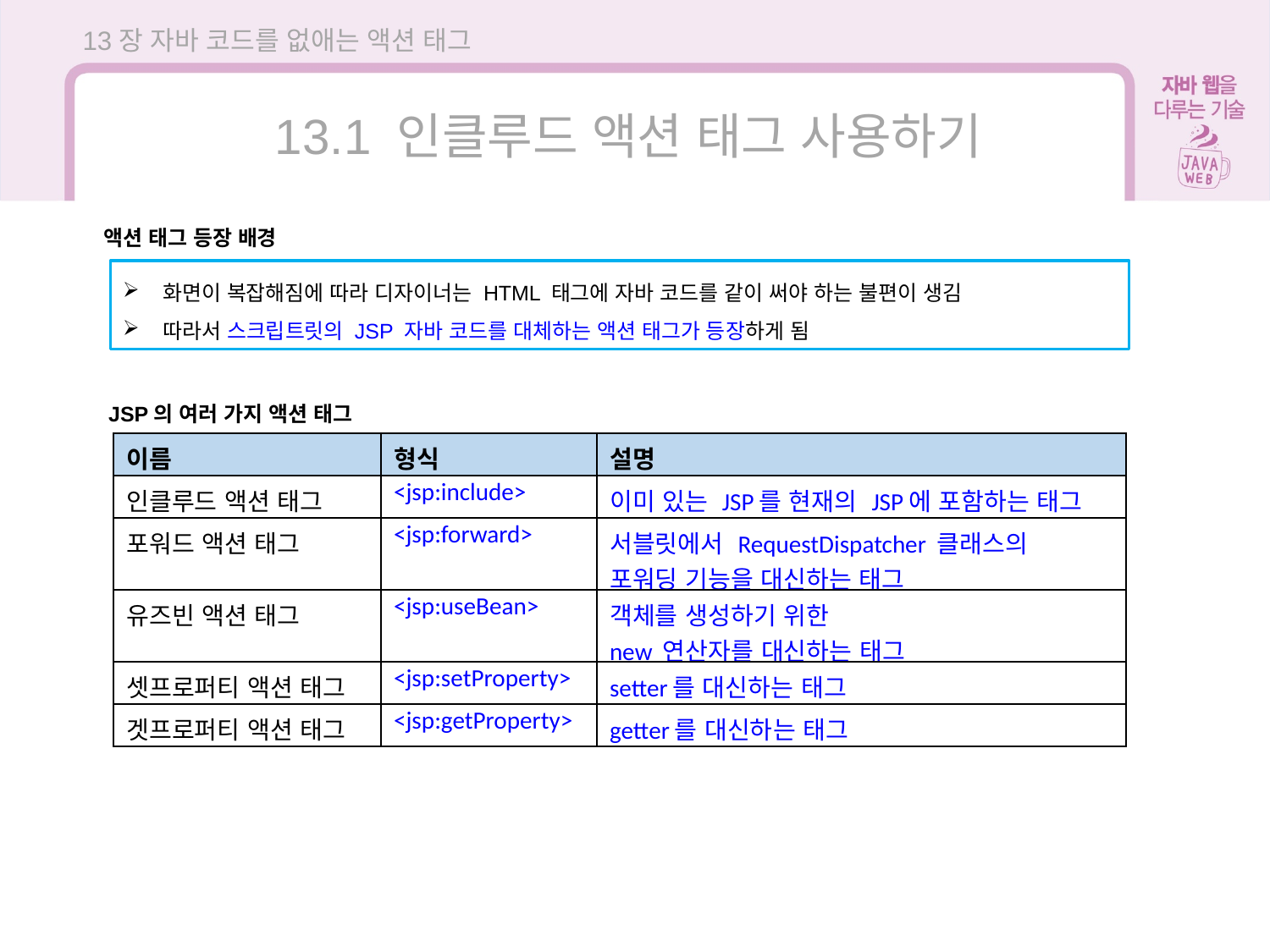

13장 자바 코드를 없애는 액션 태그
13.1 인클루드 액션 태그 사용하기
액션 태그 등장 배경
화면이 복잡해짐에 따라 디자이너는 HTML 태그에 자바 코드를 같이 써야 하는 불편이 생김
따라서 스크립트릿의 JSP 자바 코드를 대체하는 액션 태그가 등장하게 됨
JSP의 여러 가지 액션 태그
| 이름 | 형식 | 설명 |
| --- | --- | --- |
| 인클루드 액션 태그 | <jsp:include> | 이미 있는 JSP를 현재의 JSP에 포함하는 태그 |
| 포워드 액션 태그 | <jsp:forward> | 서블릿에서 RequestDispatcher 클래스의 포워딩 기능을 대신하는 태그 |
| 유즈빈 액션 태그 | <jsp:useBean> | 객체를 생성하기 위한 new 연산자를 대신하는 태그 |
| 셋프로퍼티 액션 태그 | <jsp:setProperty> | setter를 대신하는 태그 |
| 겟프로퍼티 액션 태그 | <jsp:getProperty> | getter를 대신하는 태그 |